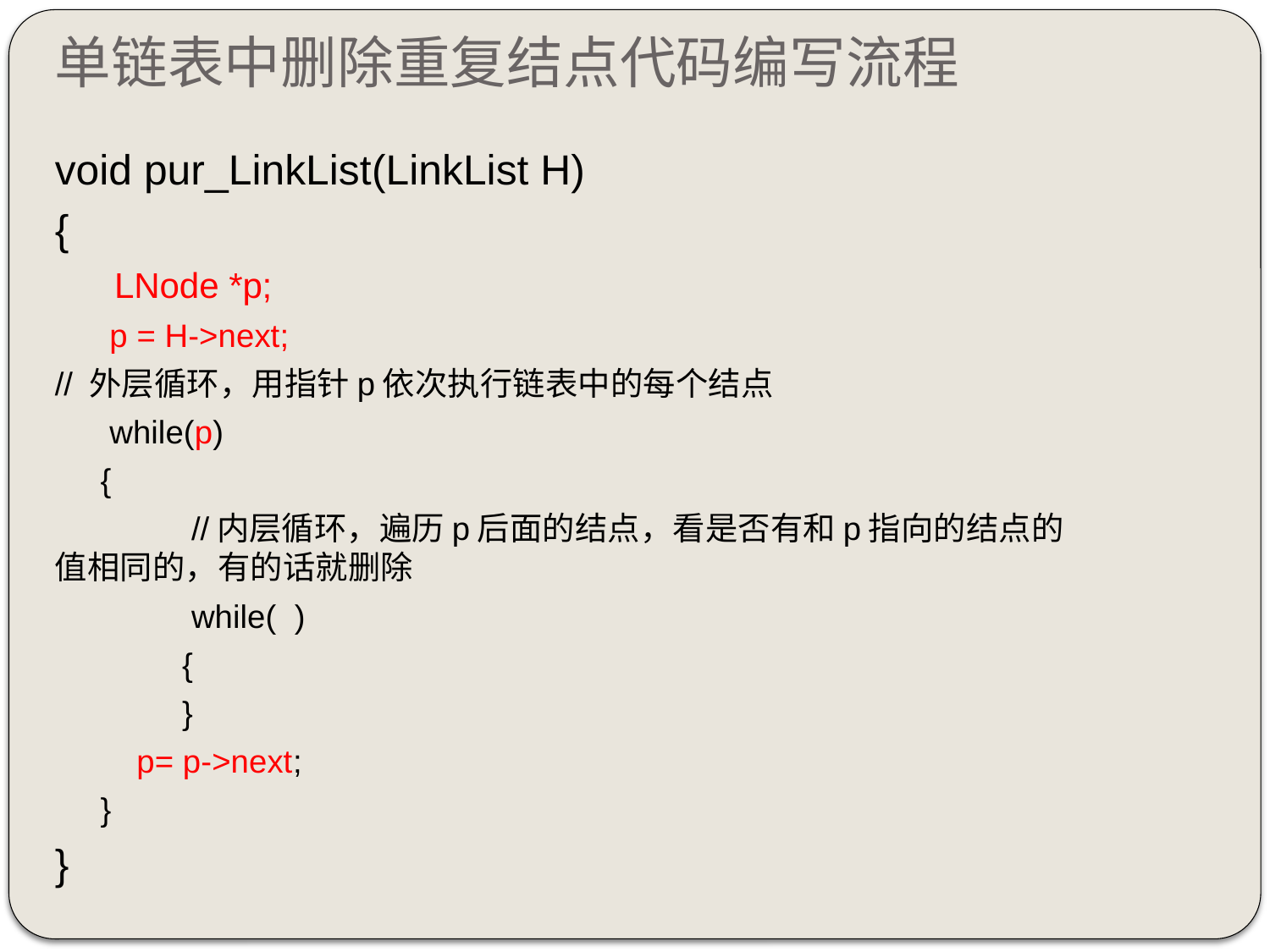

# 单链表中删除重复结点代码编写流程
void pur_LinkList(LinkList H)
{
      LNode *p;
      p = H->next;
// 外层循环，用指针p依次执行链表中的每个结点
      while(p)
     {
               //内层循环，遍历p后面的结点，看是否有和p指向的结点的值相同的，有的话就删除
               while(  )
              {
              }
         p= p->next;
     }
}